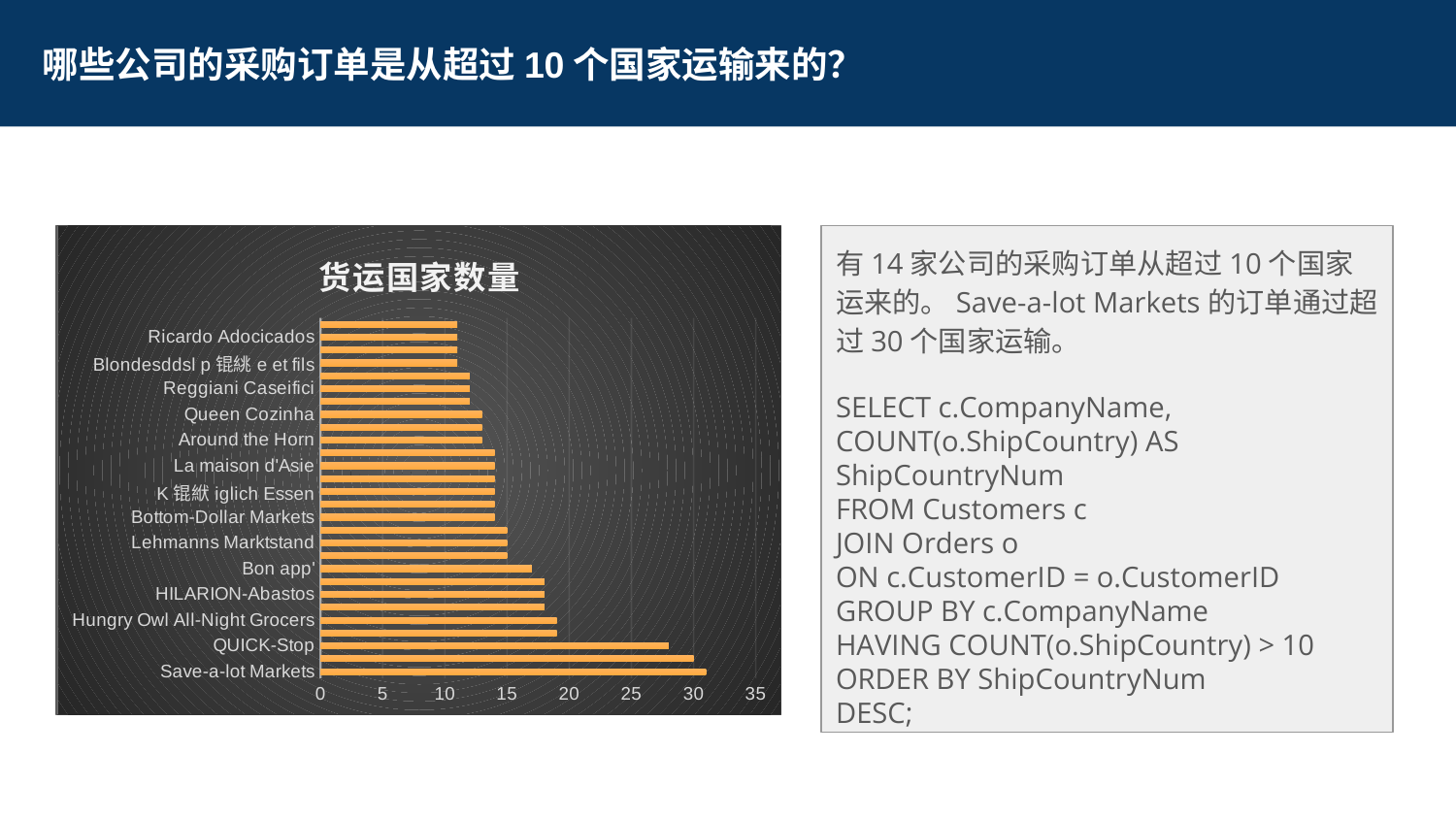

# 哪些公司的采购订单是从超过10个国家运输来的？
有14家公司的采购订单从超过10个国家运来的。Save-a-lot Markets的订单通过超过30个国家运输。
SELECT c.CompanyName, COUNT(o.ShipCountry) AS ShipCountryNum
FROM Customers c
JOIN Orders o
ON c.CustomerID = o.CustomerID
GROUP BY c.CompanyName
HAVING COUNT(o.ShipCountry) > 10
ORDER BY ShipCountryNum
DESC;
<visualization>

### Chart: 货运国家数量

| Category | ShipCountryNum |
|---|---|
| Save-a-lot Markets | 31.0 |
| Ernst Handel | 30.0 |
| QUICK-Stop | 28.0 |
| Folk och f锟?HB | 19.0 |
| Hungry Owl All-Night Grocers | 19.0 |
| Berglunds snabbk锟絧 | 18.0 |
| HILARION-Abastos | 18.0 |
| Rattlesnake Canyon Grocery | 18.0 |
| Bon app' | 17.0 |
| Frankenversand | 15.0 |
| Lehmanns Marktstand | 15.0 |
| Wartian Herkku | 15.0 |
| Bottom-Dollar Markets | 14.0 |
| Hanari Carnes | 14.0 |
| K锟絥iglich Essen | 14.0 |
| LILA-Supermercado | 14.0 |
| La maison d'Asie | 14.0 |
| White Clover Markets | 14.0 |
| Around the Horn | 13.0 |
| M锟絩e Paillarde | 13.0 |
| Queen Cozinha | 13.0 |
| LINO-Delicateses | 12.0 |
| Reggiani Caseifici | 12.0 |
| Supr锟絤es d锟絣ices | 12.0 |
| Blondesddsl p锟絩e et fils | 11.0 |
| Great Lakes Food Market | 11.0 |
| Ricardo Adocicados | 11.0 |
| Vaffeljernet | 11.0 |